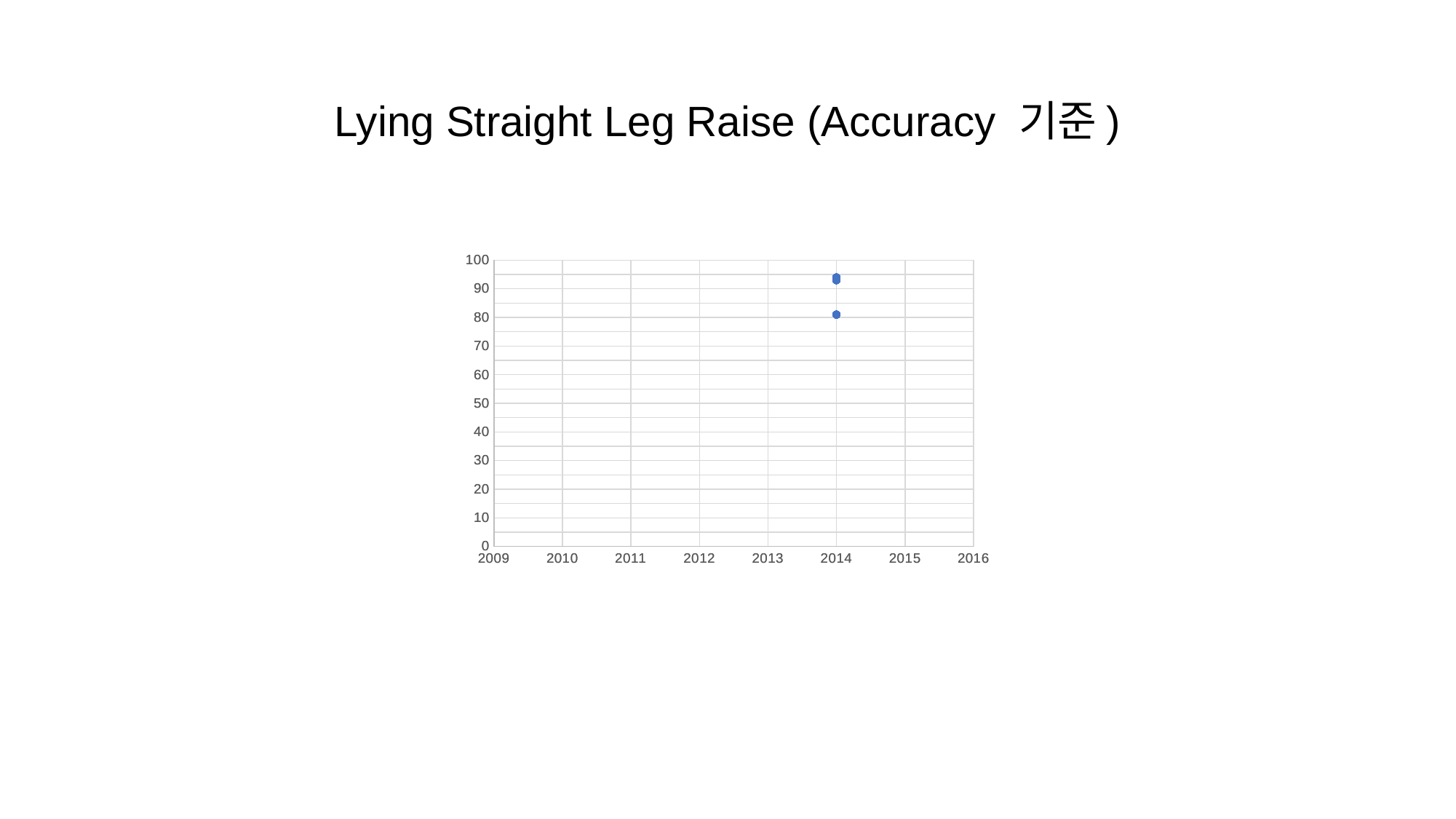

# Lying Straight Leg Raise (Accuracy 기준)

### Chart

| Category |  |
|---|---|

### Chart

| Category |  |
|---|---|